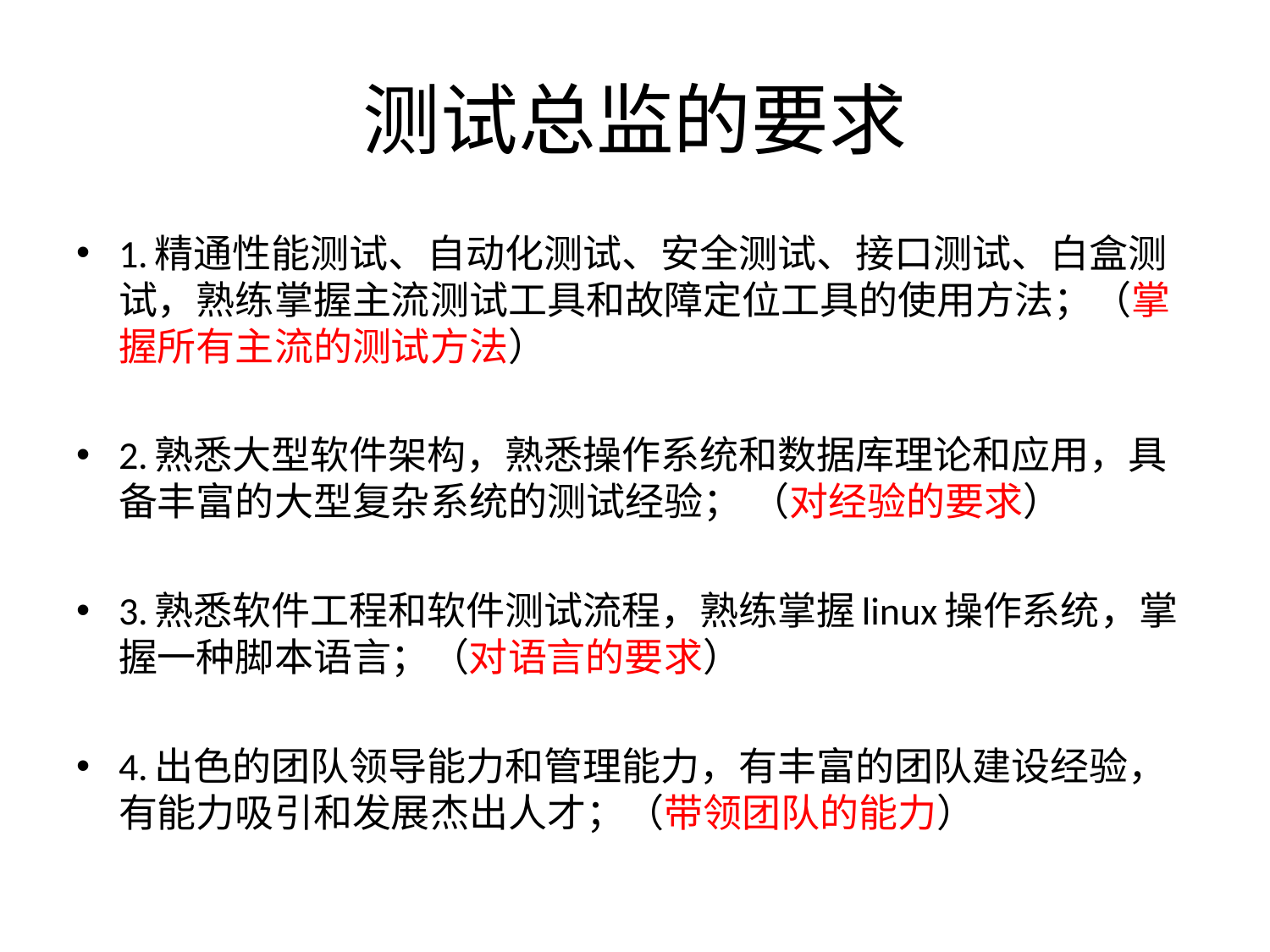

# 测试总监的要求
1.精通性能测试、自动化测试、安全测试、接口测试、白盒测试，熟练掌握主流测试工具和故障定位工具的使用方法；（掌握所有主流的测试方法）

2.熟悉大型软件架构，熟悉操作系统和数据库理论和应用，具备丰富的大型复杂系统的测试经验； （对经验的要求）

3.熟悉软件工程和软件测试流程，熟练掌握linux操作系统，掌握一种脚本语言；（对语言的要求）

4.出色的团队领导能力和管理能力，有丰富的团队建设经验，有能力吸引和发展杰出人才；（带领团队的能力）